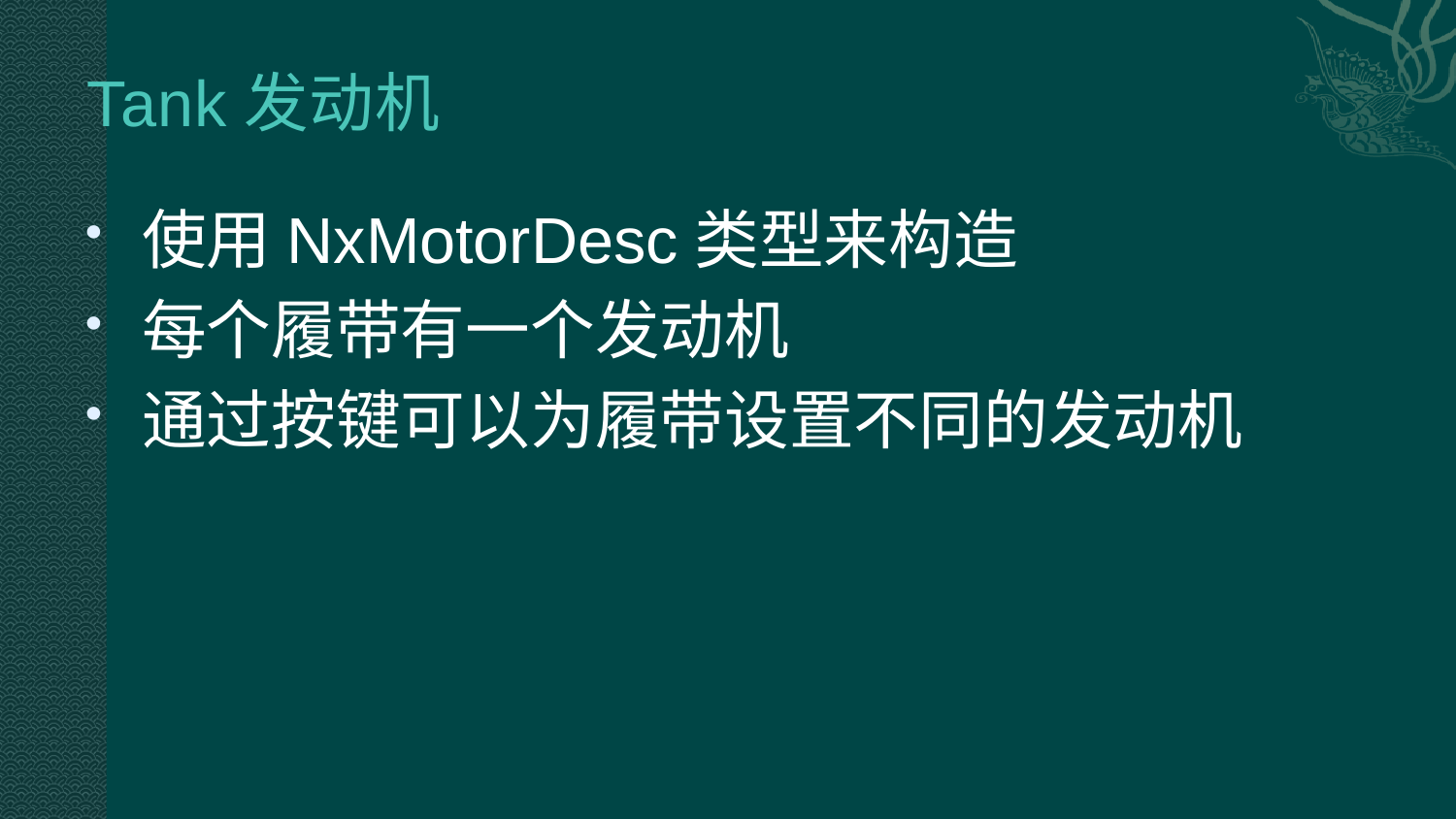

# Tank发动机
使用NxMotorDesc类型来构造
每个履带有一个发动机
通过按键可以为履带设置不同的发动机